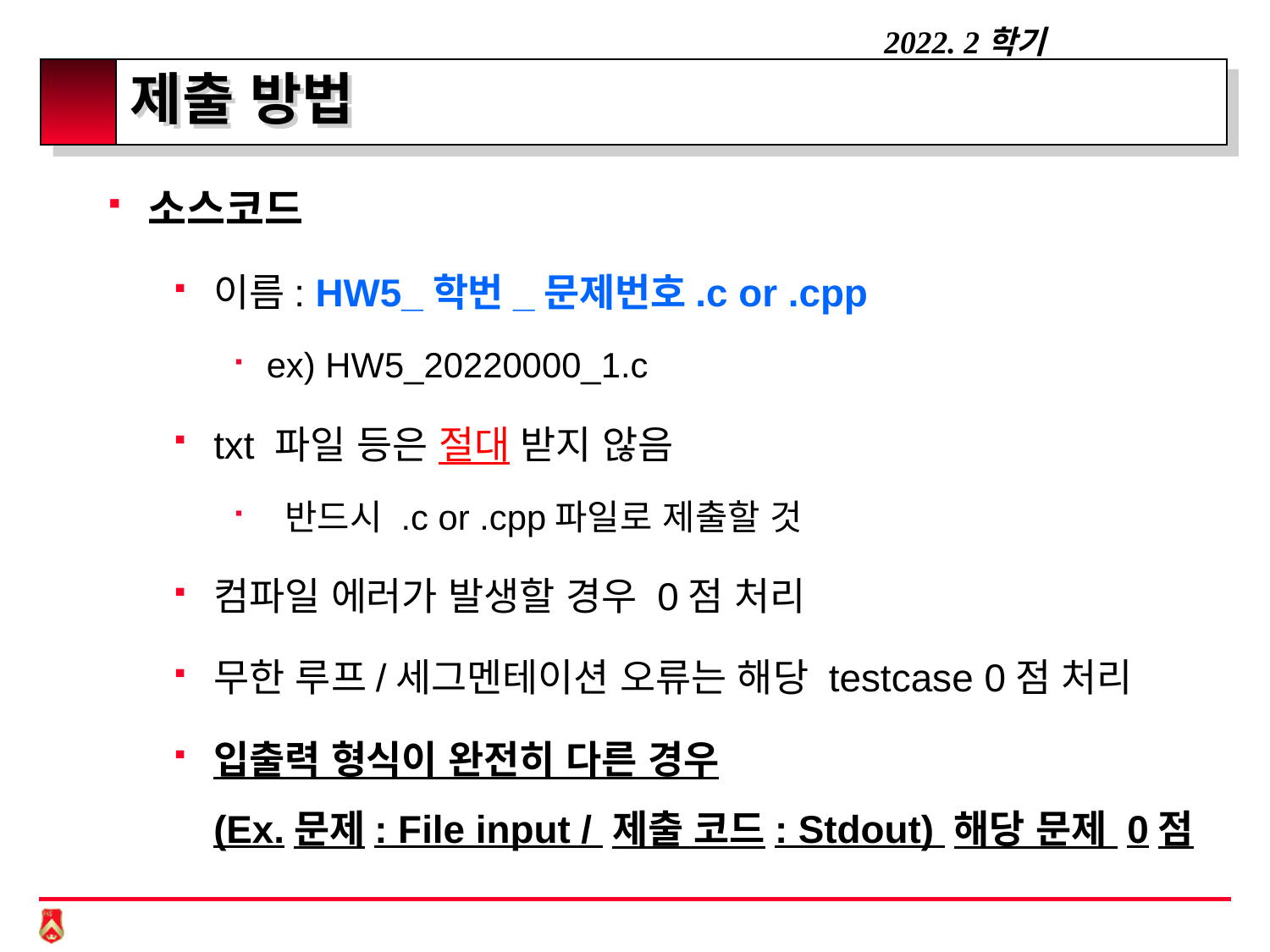

# 제출 방법
소스코드
이름: HW5_학번_문제번호.c or .cpp
ex) HW5_20220000_1.c
txt 파일 등은 절대 받지 않음
 반드시 .c or .cpp파일로 제출할 것
컴파일 에러가 발생할 경우 0점 처리
무한 루프/세그멘테이션 오류는 해당 testcase 0점 처리
입출력 형식이 완전히 다른 경우
(Ex.문제: File input / 제출 코드: Stdout) 해당 문제 0점